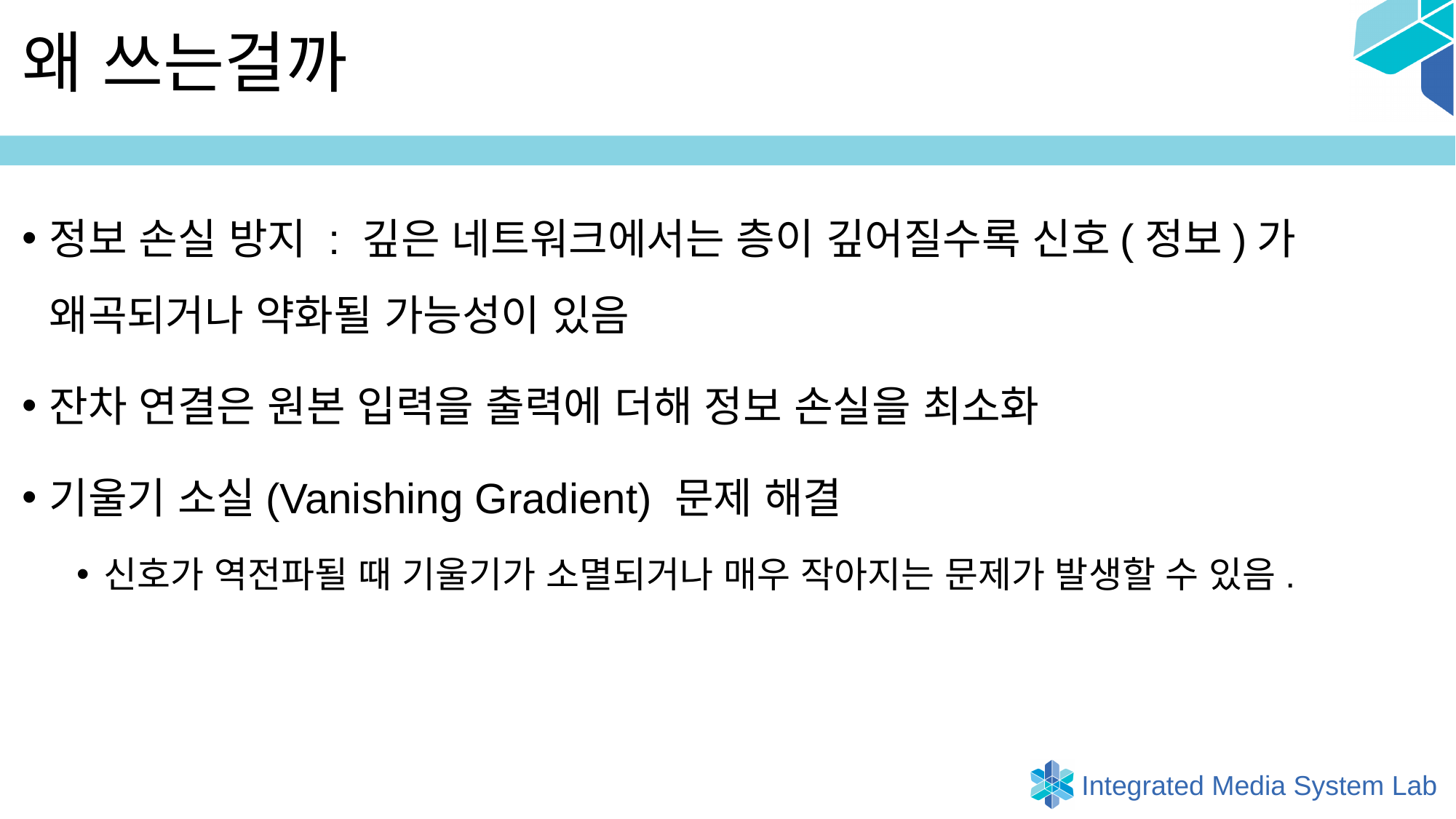

# 왜 쓰는걸까

정보 손실 방지 : 깊은 네트워크에서는 층이 깊어질수록 신호(정보)가 왜곡되거나 약화될 가능성이 있음
잔차 연결은 원본 입력을 출력에 더해 정보 손실을 최소화
기울기 소실(Vanishing Gradient) 문제 해결
신호가 역전파될 때 기울기가 소멸되거나 매우 작아지는 문제가 발생할 수 있음.